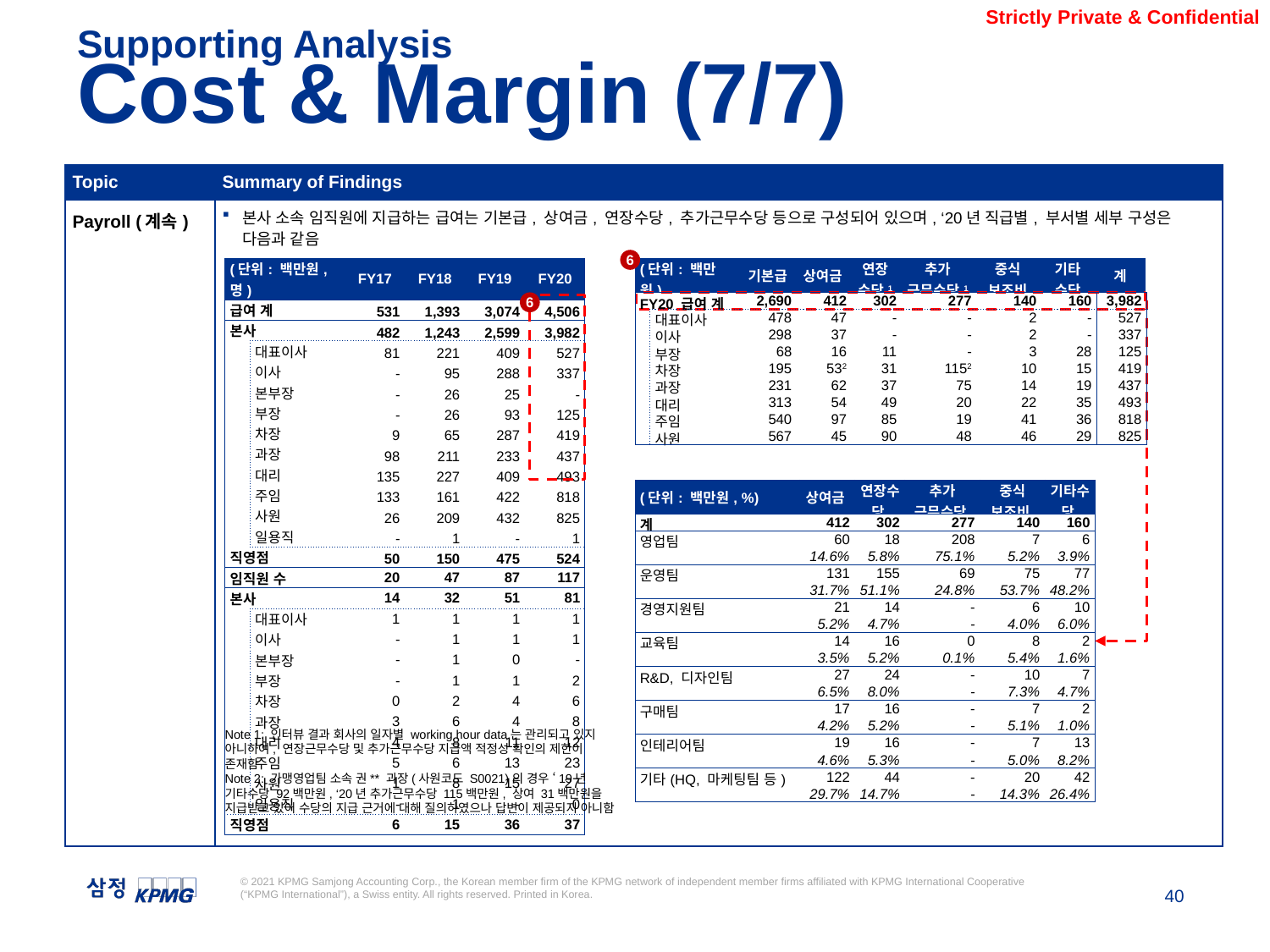

Supporting Analysis
Cost & Margin (7/7)
| Topic | Summary of Findings |
| --- | --- |
| Payroll (계속) | 본사 소속 임직원에 지급하는 급여는 기본급, 상여금, 연장수당, 추가근무수당 등으로 구성되어 있으며, ‘20년 직급별, 부서별 세부 구성은 다음과 같음 |
6
| (단위: 백만원, 명) |  | FY17 | FY18 | FY19 | FY20 |
| --- | --- | --- | --- | --- | --- |
| 급여 계 |  | 531 | 1,393 | 3,074 | 4,506 |
| 본사 |  | 482 | 1,243 | 2,599 | 3,982 |
|  | 대표이사 | 81 | 221 | 409 | 527 |
|  | 이사 | - | 95 | 288 | 337 |
|  | 본부장 | - | 26 | 25 | - |
|  | 부장 | - | 26 | 93 | 125 |
|  | 차장 | 9 | 65 | 287 | 419 |
|  | 과장 | 98 | 211 | 233 | 437 |
|  | 대리 | 135 | 227 | 409 | 493 |
|  | 주임 | 133 | 161 | 422 | 818 |
|  | 사원 | 26 | 209 | 432 | 825 |
|  | 일용직 | - | 1 | - | 1 |
| 직영점 |  | 50 | 150 | 475 | 524 |
| 임직원 수 |  | 20 | 47 | 87 | 117 |
| 본사 |  | 14 | 32 | 51 | 81 |
|  | 대표이사 | 1 | 1 | 1 | 1 |
|  | 이사 | - | 1 | 1 | 1 |
|  | 본부장 | - | 1 | 0 | - |
|  | 부장 | - | 1 | 1 | 2 |
|  | 차장 | 0 | 2 | 4 | 6 |
|  | 과장 | 3 | 6 | 4 | 8 |
|  | 대리 | 4 | 8 | 11 | 12 |
|  | 주임 | 5 | 6 | 13 | 23 |
|  | 사원 | 1 | 8 | 15 | 27 |
|  | 일용직 | - | 1 | - | 0 |
| 직영점 |  | 6 | 15 | 36 | 37 |
| (단위: 백만원) | 기본급 | 상여금 | 연장 수당1 | 추가 근무수당1 | 중식 보조비 | 기타 수당 | 계 |
| --- | --- | --- | --- | --- | --- | --- | --- |
6

| FY20 급여 계 |  | 2,690 | 412 | 302 | 277 | 140 | 160 | 3,982 |
| --- | --- | --- | --- | --- | --- | --- | --- | --- |
|  | 대표이사 | 478 | 47 | - | - | 2 | - | 527 |
|  | 이사 | 298 | 37 | - | - | 2 | - | 337 |
|  | 부장 | 68 | 16 | 11 | - | 3 | 28 | 125 |
|  | 차장 | 195 | 532 | 31 | 1152 | 10 | 15 | 419 |
|  | 과장 | 231 | 62 | 37 | 75 | 14 | 19 | 437 |
|  | 대리 | 313 | 54 | 49 | 20 | 22 | 35 | 493 |
|  | 주임 | 540 | 97 | 85 | 19 | 41 | 36 | 818 |
|  | 사원 | 567 | 45 | 90 | 48 | 46 | 29 | 825 |

| (단위: 백만원, %) | 상여금 | 연장수당 | 추가 근무수당 | 중식 보조비 | 기타수당 |
| --- | --- | --- | --- | --- | --- |
| 계 | 412 | 302 | 277 | 140 | 160 |
| 영업팀 | 60 | 18 | 208 | 7 | 6 |
|  | 14.6% | 5.8% | 75.1% | 5.2% | 3.9% |
| 운영팀 | 131 | 155 | 69 | 75 | 77 |
|  | 31.7% | 51.1% | 24.8% | 53.7% | 48.2% |
| 경영지원팀 | 21 | 14 | - | 6 | 10 |
|  | 5.2% | 4.7% | - | 4.0% | 6.0% |
| 교육팀 | 14 | 16 | 0 | 8 | 2 |
|  | 3.5% | 5.2% | 0.1% | 5.4% | 1.6% |
| R&D, 디자인팀 | 27 | 24 | - | 10 | 7 |
|  | 6.5% | 8.0% | - | 7.3% | 4.7% |
| 구매팀 | 17 | 16 | - | 7 | 2 |
|  | 4.2% | 5.2% | - | 5.1% | 1.0% |
| 인테리어팀 | 19 | 16 | - | 7 | 13 |
|  | 4.6% | 5.3% | - | 5.0% | 8.2% |
| 기타(HQ, 마케팅팀 등) | 122 | 44 | - | 20 | 42 |
|  | 29.7% | 14.7% | - | 14.3% | 26.4% |
Note 1: 인터뷰 결과 회사의 일자별 working hour data는 관리되고 있지 아니하여, 연장근무수당 및 추가근무수당 지급액 적정성 확인의 제한이 존재함
Note 2: 가맹영업팀 소속 권** 과장(사원코드 S0021)의 경우 ‘19년 기타수당 92백만원, ‘20년 추가근무수당 115백만원, 상여 31백만원을 지급받고 있어 수당의 지급 근거에 대해 질의하였으나 답변이 제공되지 아니함